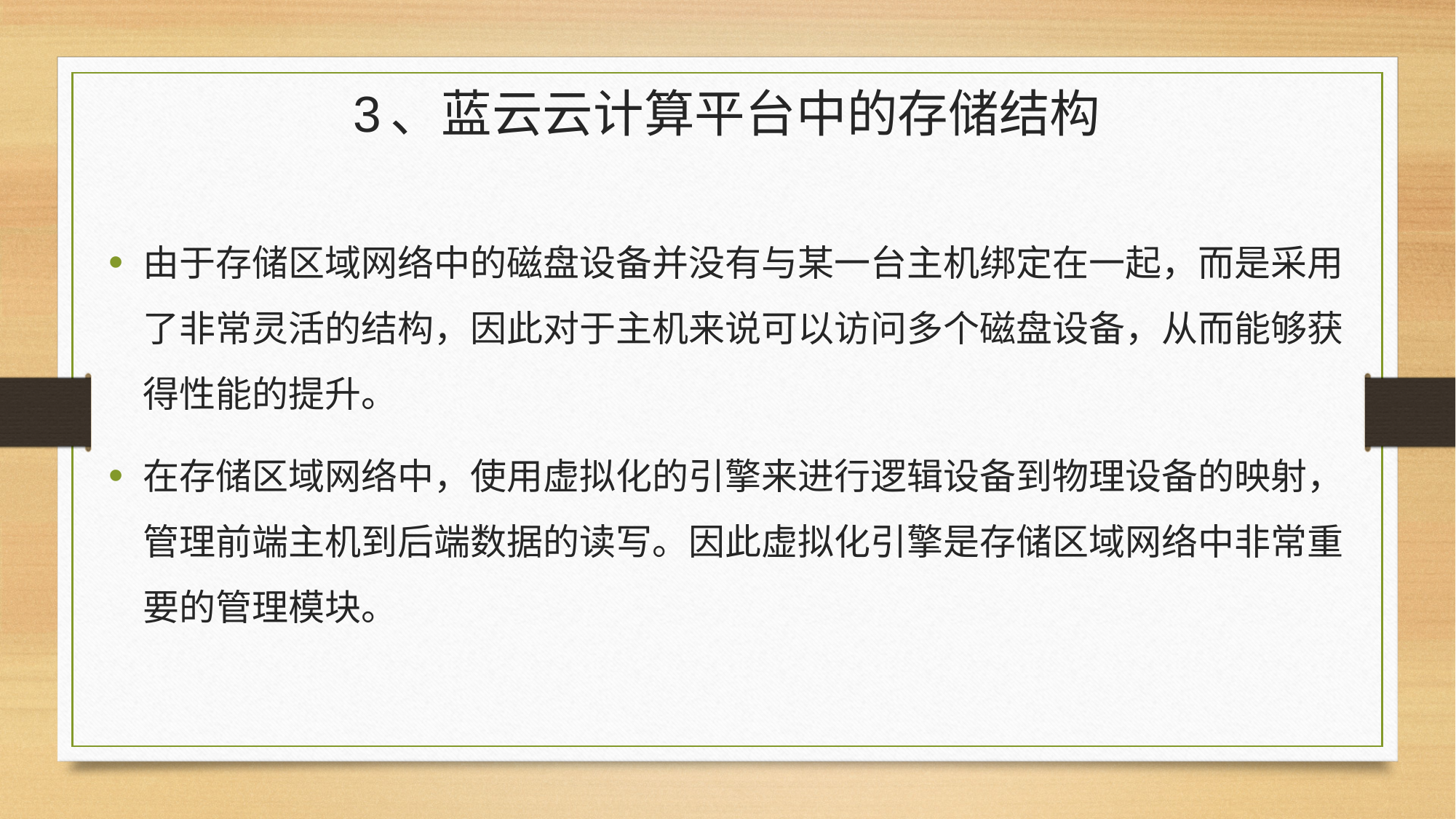

# 3、蓝云云计算平台中的存储结构
由于存储区域网络中的磁盘设备并没有与某一台主机绑定在一起，而是采用了非常灵活的结构，因此对于主机来说可以访问多个磁盘设备，从而能够获得性能的提升。
在存储区域网络中，使用虚拟化的引擎来进行逻辑设备到物理设备的映射，管理前端主机到后端数据的读写。因此虚拟化引擎是存储区域网络中非常重要的管理模块。